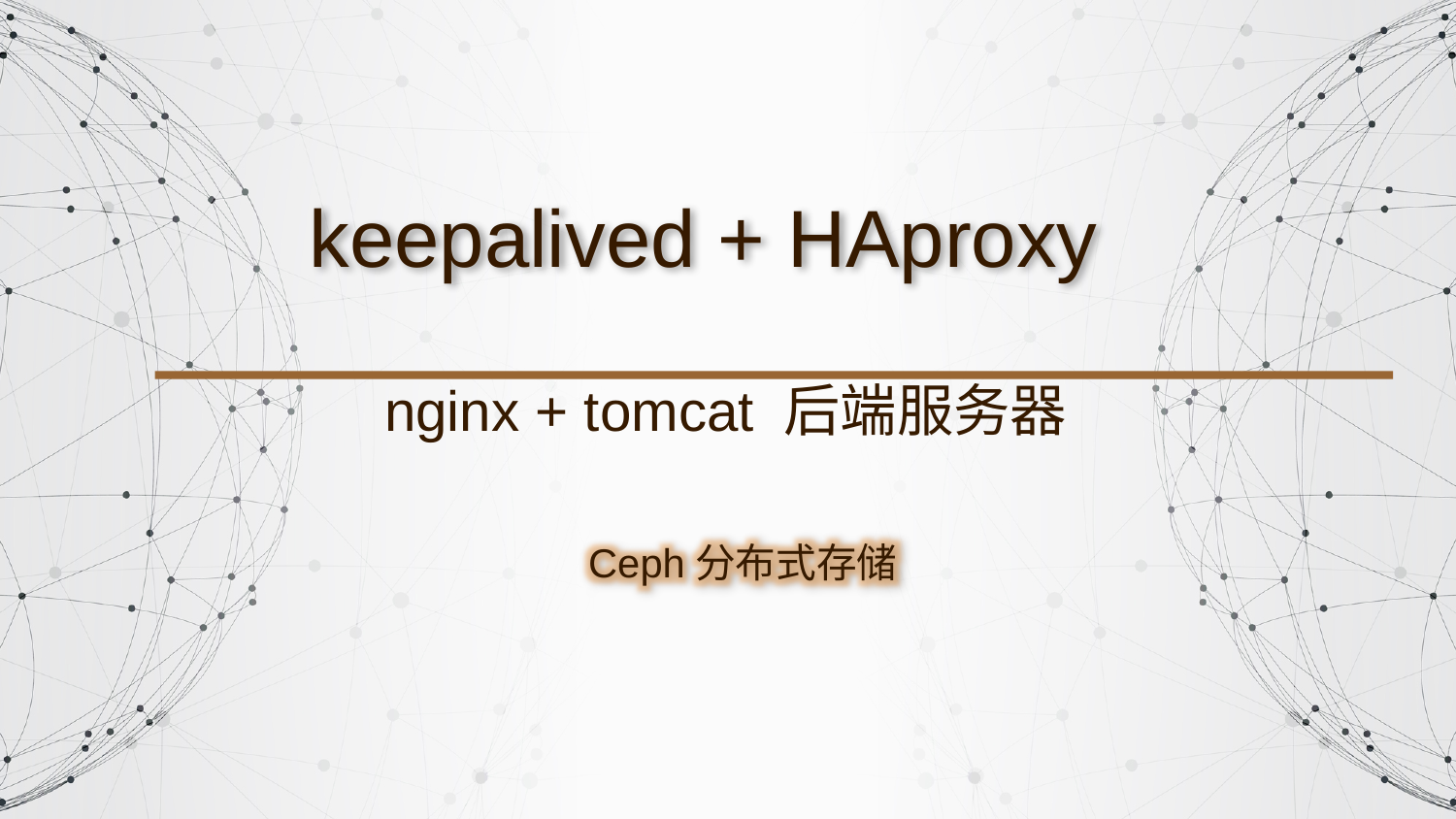

keepalived + HAproxy
nginx + tomcat 后端服务器
Ceph分布式存储